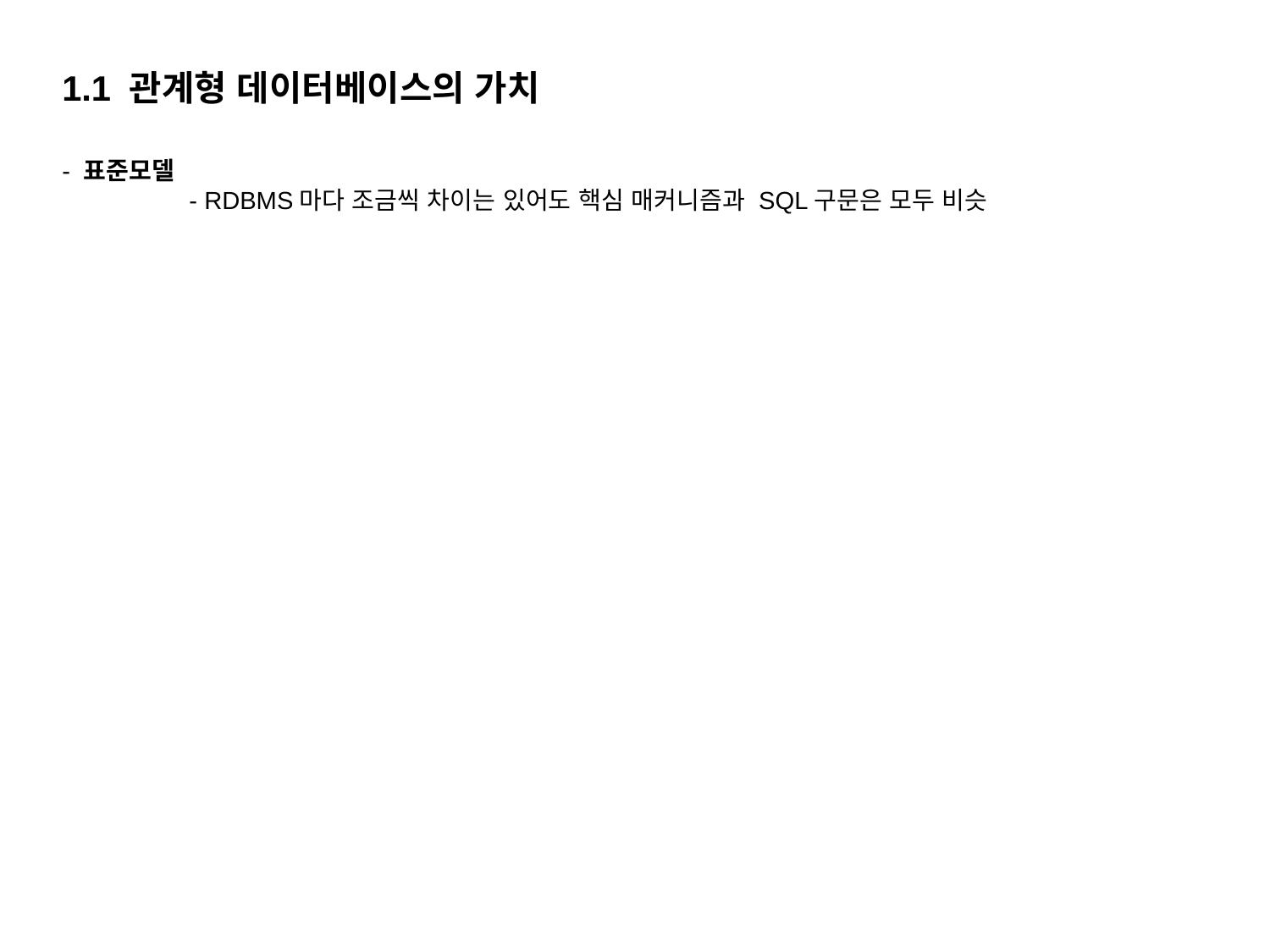

1.1 관계형 데이터베이스의 가치
- 표준모델
	- RDBMS마다 조금씩 차이는 있어도 핵심 매커니즘과 SQL구문은 모두 비슷